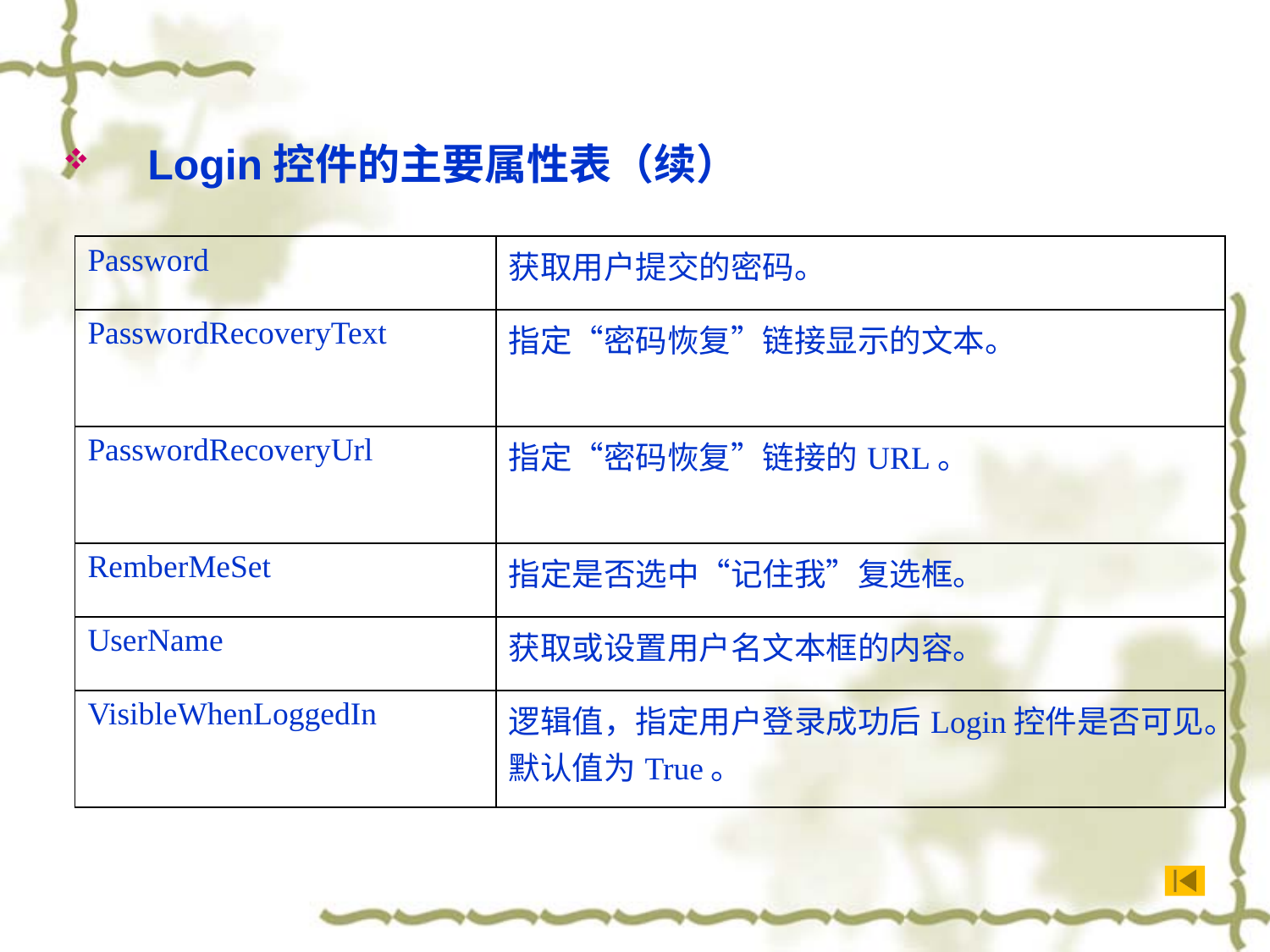

Login控件的主要属性表（续）
| Password | 获取用户提交的密码。 |
| --- | --- |
| PasswordRecoveryText | 指定“密码恢复”链接显示的文本。 |
| PasswordRecoveryUrl | 指定“密码恢复”链接的URL。 |
| RemberMeSet | 指定是否选中“记住我”复选框。 |
| UserName | 获取或设置用户名文本框的内容。 |
| VisibleWhenLoggedIn | 逻辑值，指定用户登录成功后Login控件是否可见。默认值为True。 |